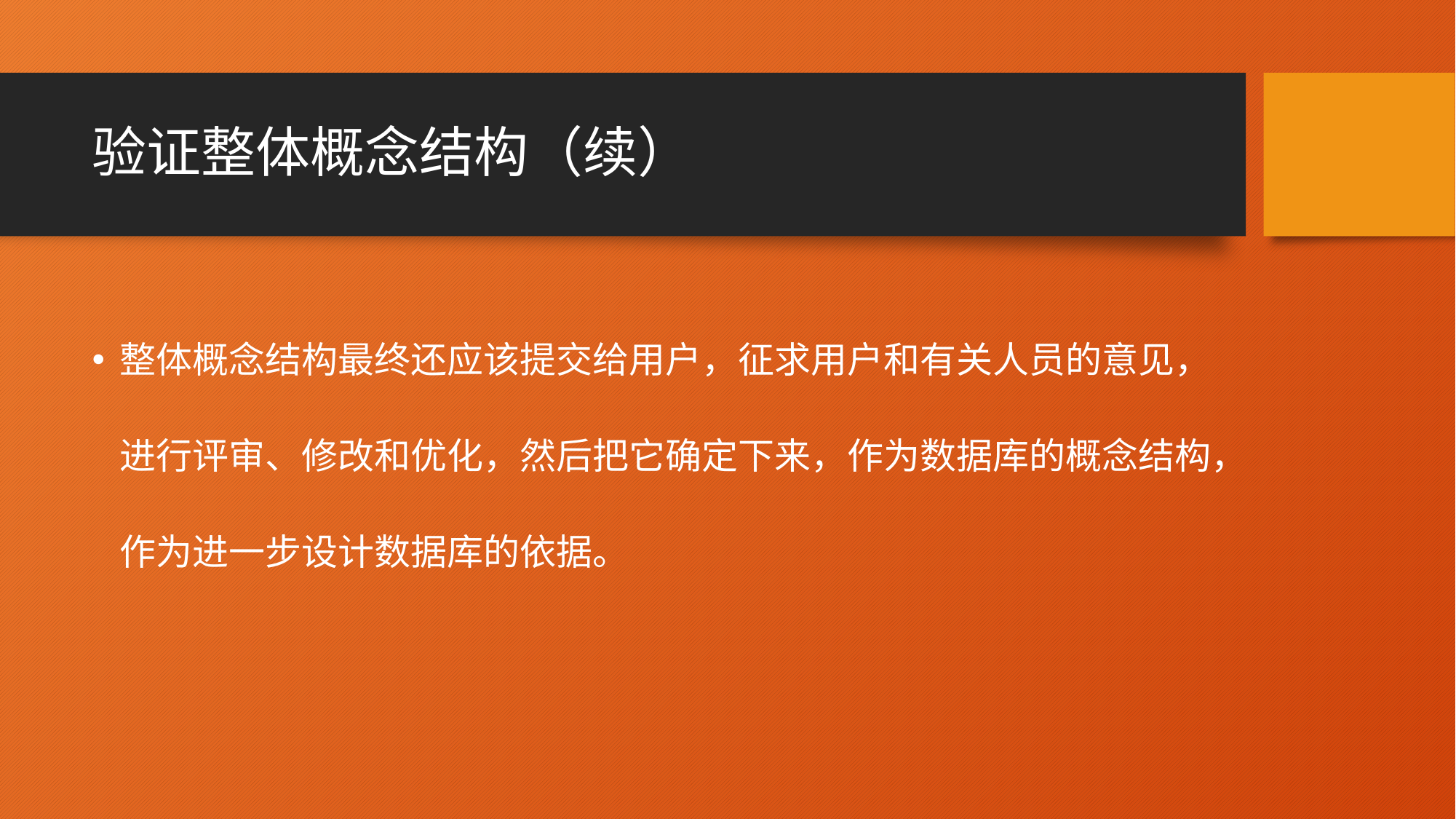

# 验证整体概念结构（续）
整体概念结构最终还应该提交给用户，征求用户和有关人员的意见，进行评审、修改和优化，然后把它确定下来，作为数据库的概念结构，作为进一步设计数据库的依据。